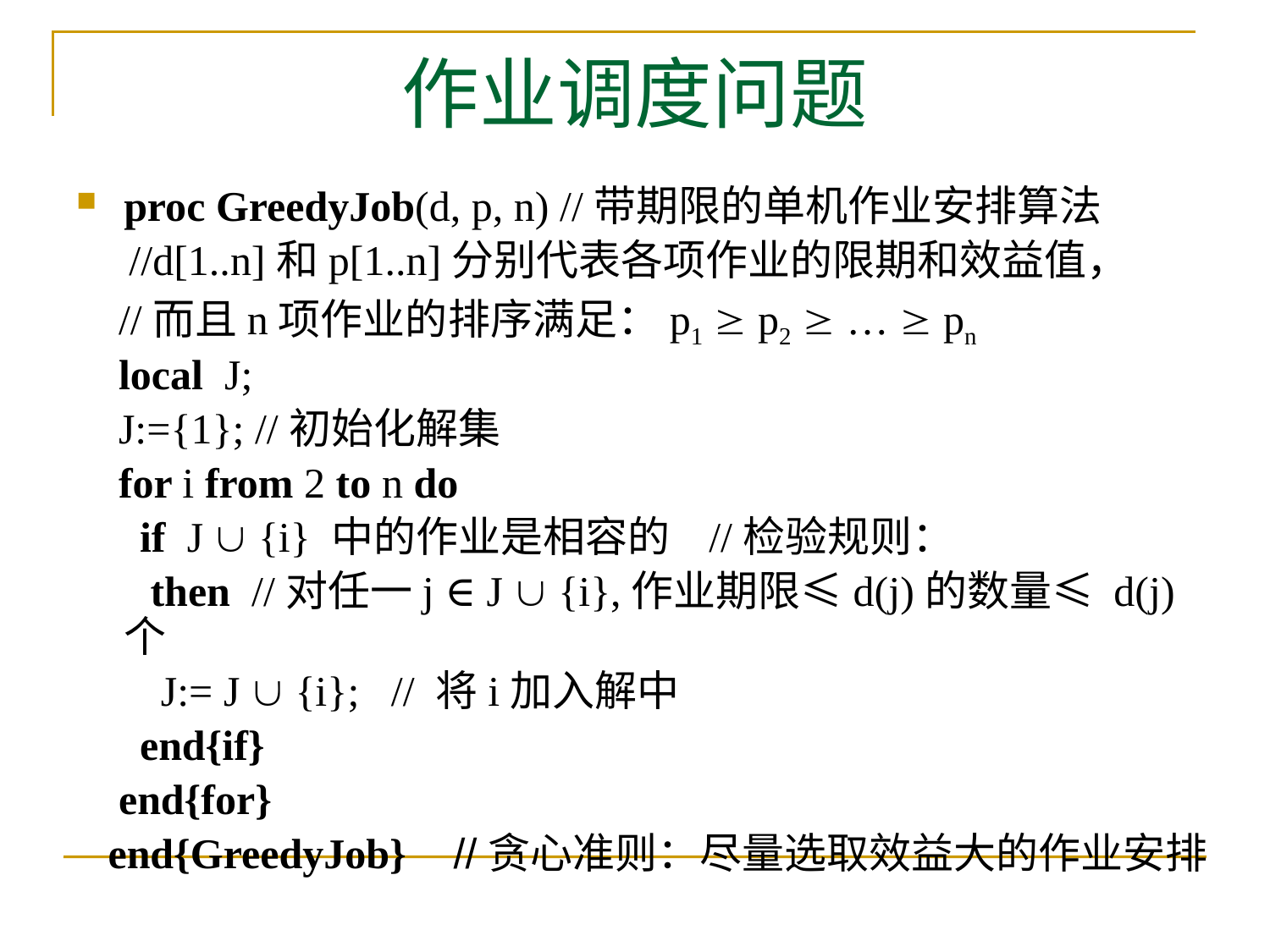

# 作业调度问题
proc GreedyJob(d, p, n) //带期限的单机作业安排算法
     //d[1..n]和p[1..n]分别代表各项作业的限期和效益值，
    //而且n项作业的排序满足：p1 ≥ p2 ≥ … ≥ pn
    local  J;
    J:={1}; //初始化解集
    for i from 2 to n do
      if  J ∪ {i} 中的作业是相容的   //检验规则：
       then  //对任一j ∈ J ∪ {i},作业期限≤d(j)的数量≤ d(j)个
        J:= J ∪ {i};   // 将i加入解中
      end{if}
    end{for}
   end{GreedyJob}    //贪心准则：尽量选取效益大的作业安排